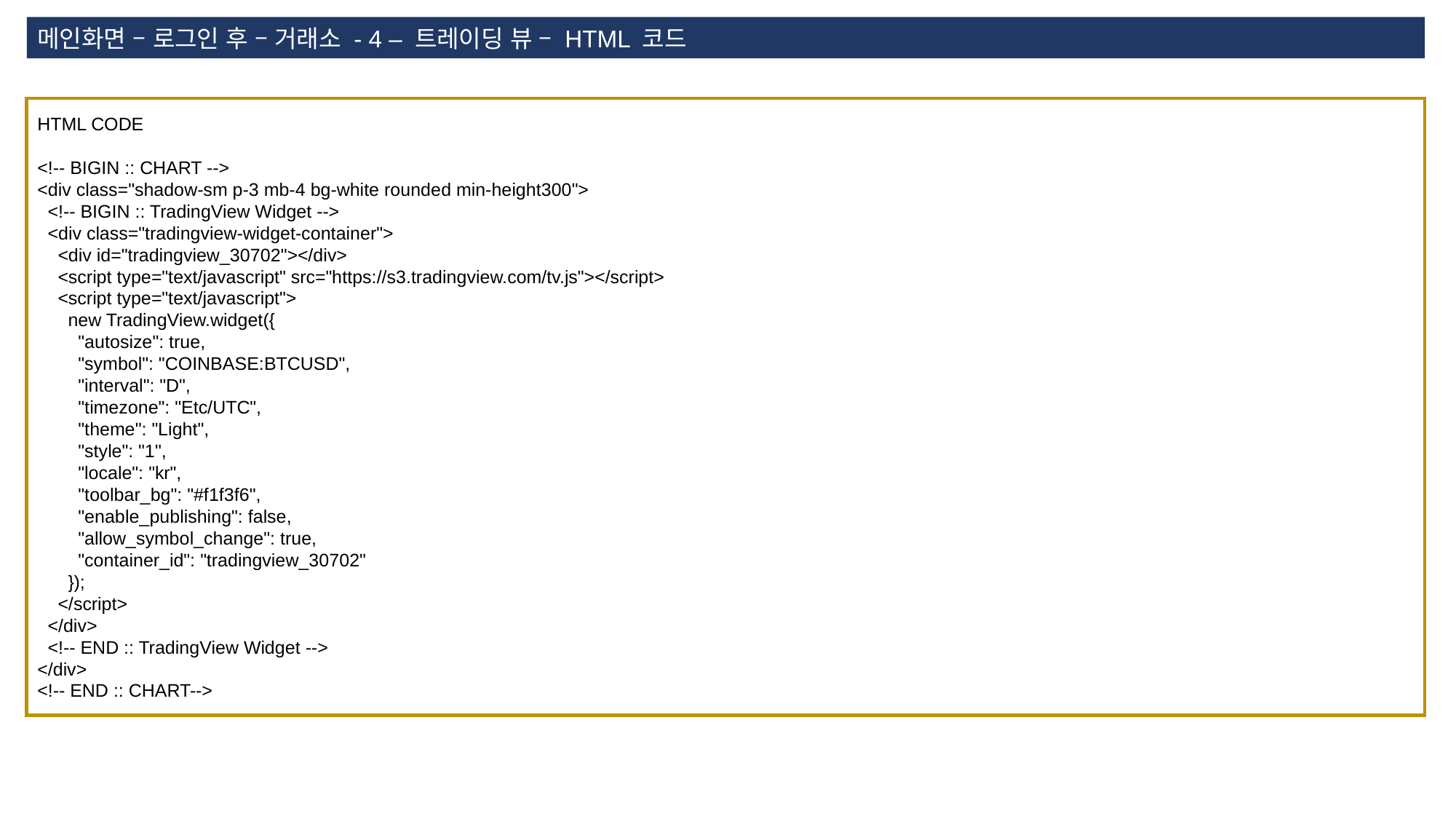

메인화면 – 로그인 후 – 거래소 - 4 – 트레이딩 뷰 – HTML 코드
HTML CODE

<!-- BIGIN :: CHART -->
<div class="shadow-sm p-3 mb-4 bg-white rounded min-height300">
  <!-- BIGIN :: TradingView Widget -->
  <div class="tradingview-widget-container">
    <div id="tradingview_30702"></div>
    <script type="text/javascript" src="https://s3.tradingview.com/tv.js"></script>
    <script type="text/javascript">
      new TradingView.widget({
        "autosize": true,
        "symbol": "COINBASE:BTCUSD",
        "interval": "D",
        "timezone": "Etc/UTC",
        "theme": "Light",
        "style": "1",
        "locale": "kr",
        "toolbar_bg": "#f1f3f6",
        "enable_publishing": false,
        "allow_symbol_change": true,
        "container_id": "tradingview_30702"
      });
    </script>
  </div>
  <!-- END :: TradingView Widget -->
</div>
<!-- END :: CHART-->